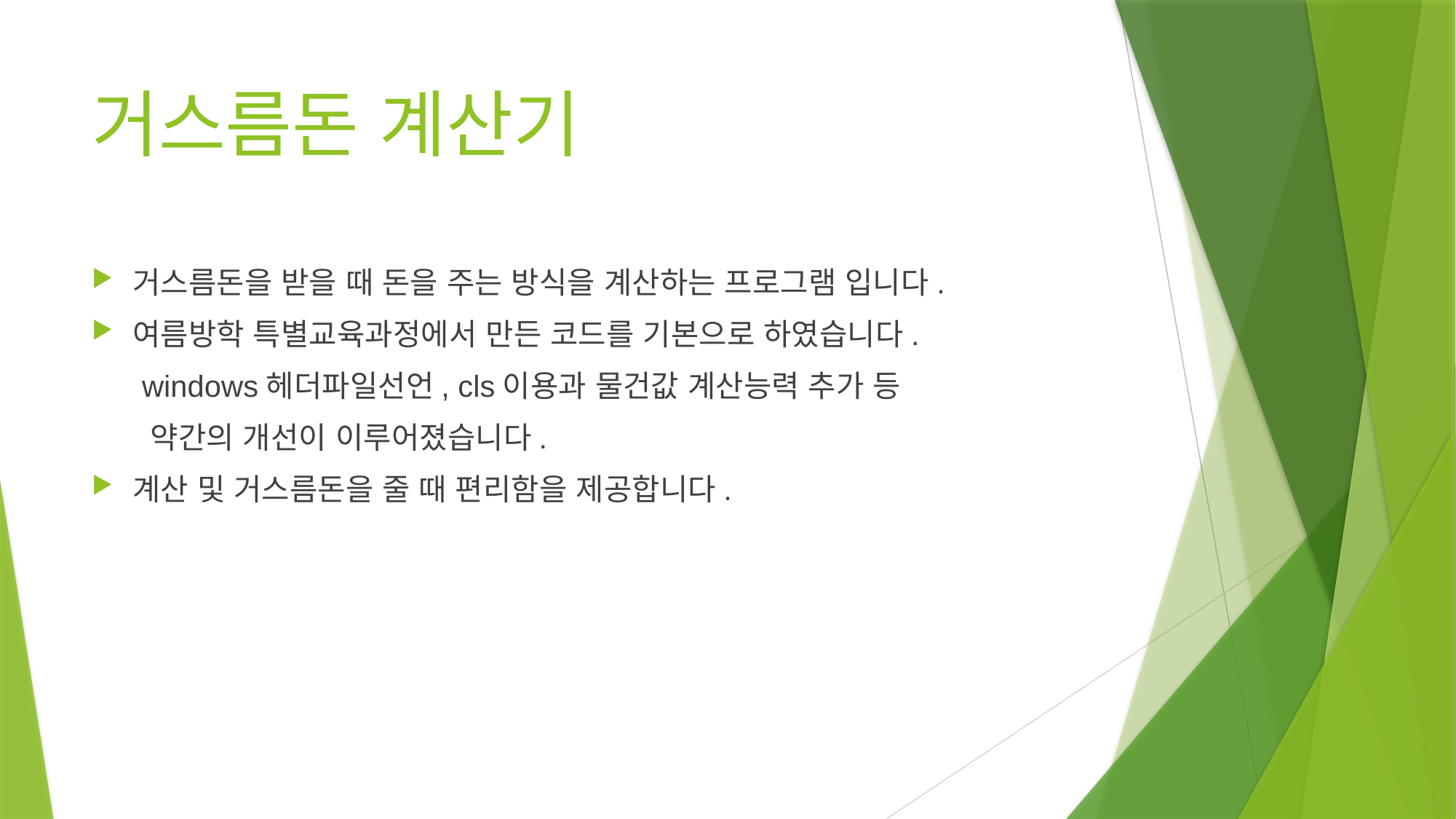

# 거스름돈 계산기
거스름돈을 받을 때 돈을 주는 방식을 계산하는 프로그램 입니다.
여름방학 특별교육과정에서 만든 코드를 기본으로 하였습니다.
      windows헤더파일선언, cls이용과 물건값 계산능력 추가 등
      약간의 개선이 이루어졌습니다.
계산 및 거스름돈을 줄 때 편리함을 제공합니다.